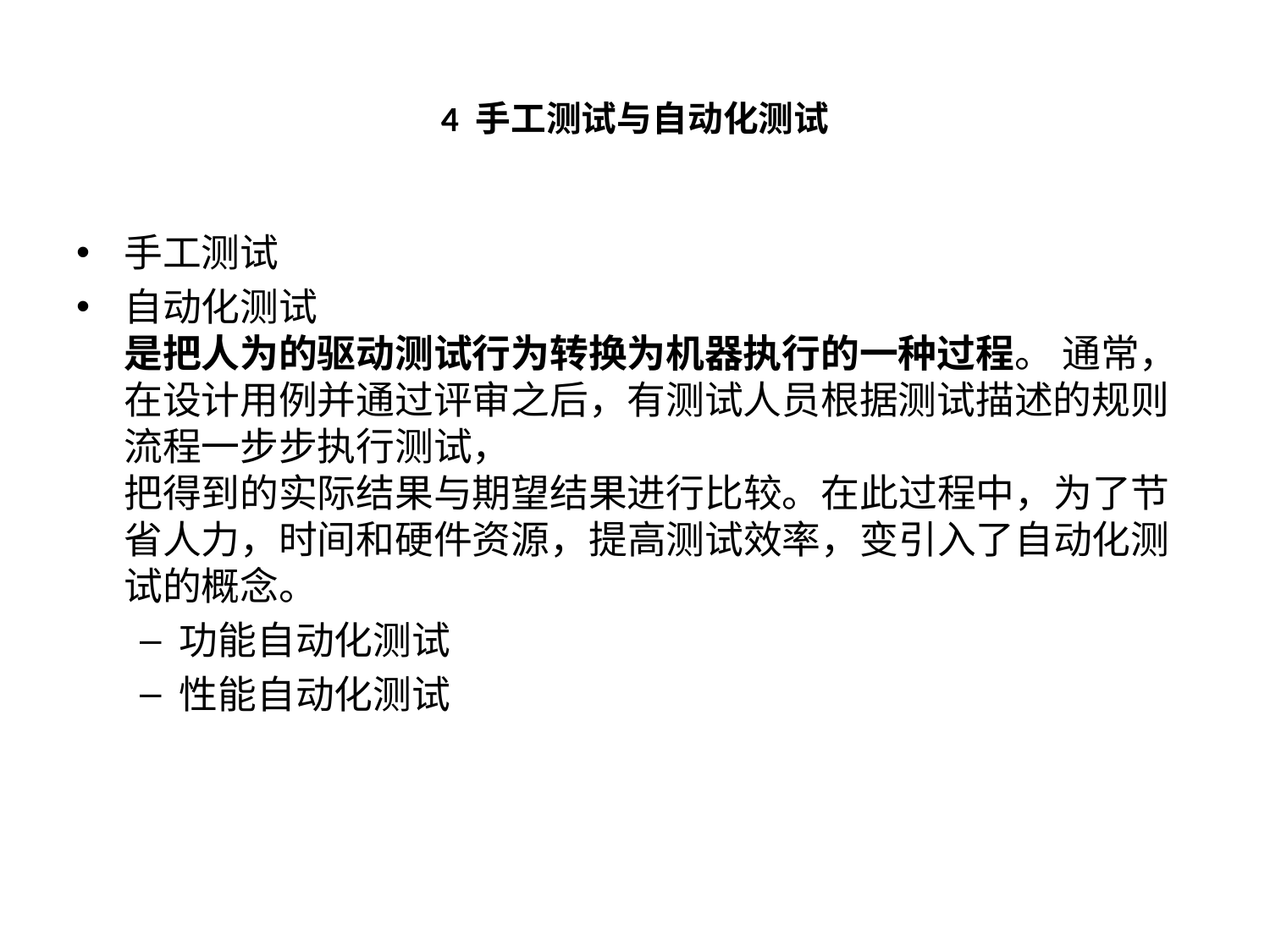

# 4 手工测试与自动化测试
手工测试
自动化测试 
是把人为的驱动测试行为转换为机器执行的一种过程。 通常， 在设计用例并通过评审之后，有测试人员根据测试描述的规则流程一步步执行测试， 
把得到的实际结果与期望结果进行比较。在此过程中，为了节省人力，时间和硬件资源，提高测试效率，变引入了自动化测试的概念。
功能自动化测试
性能自动化测试